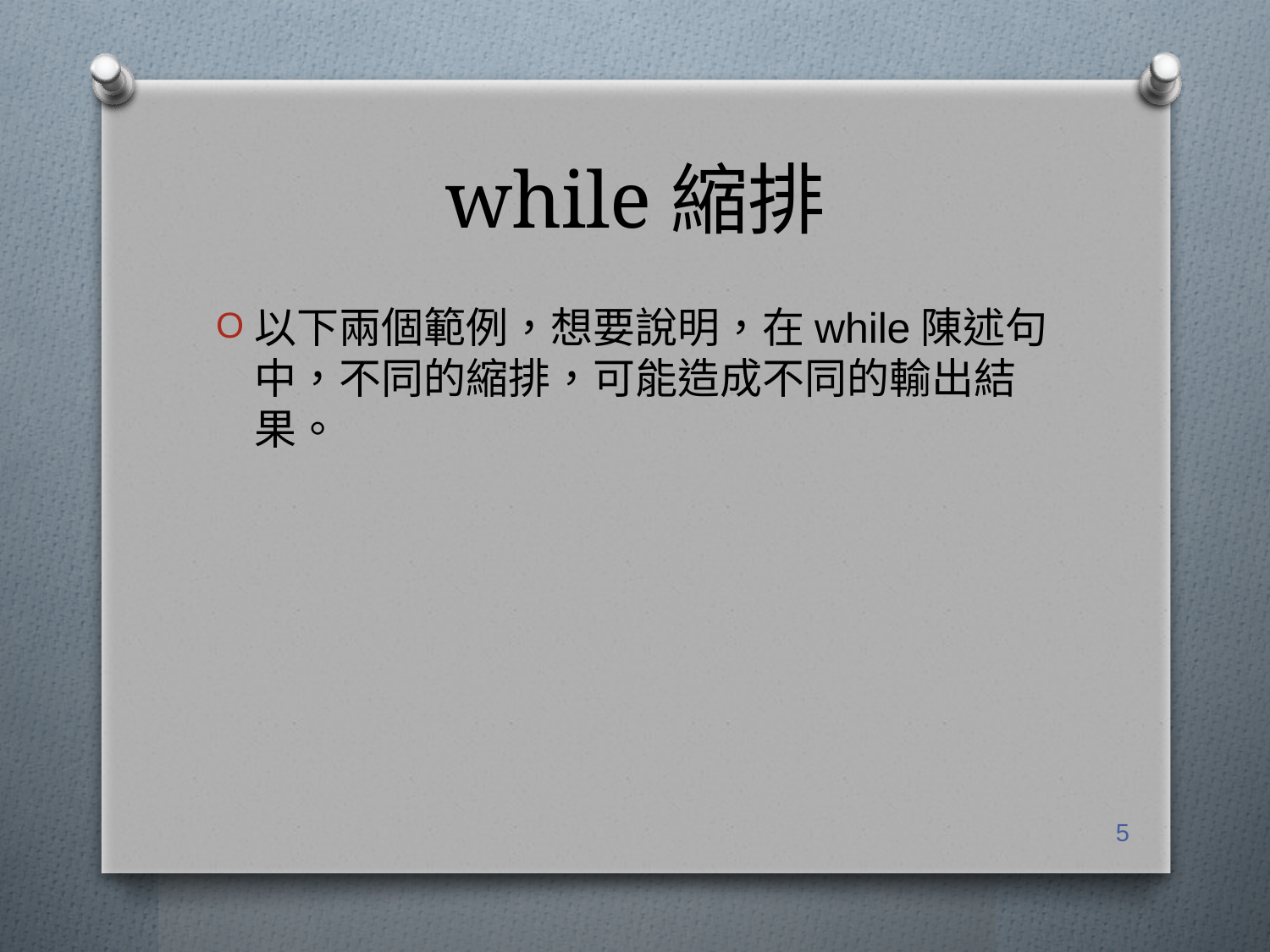

# while縮排
以下兩個範例，想要說明，在while陳述句中，不同的縮排，可能造成不同的輸出結果。
5